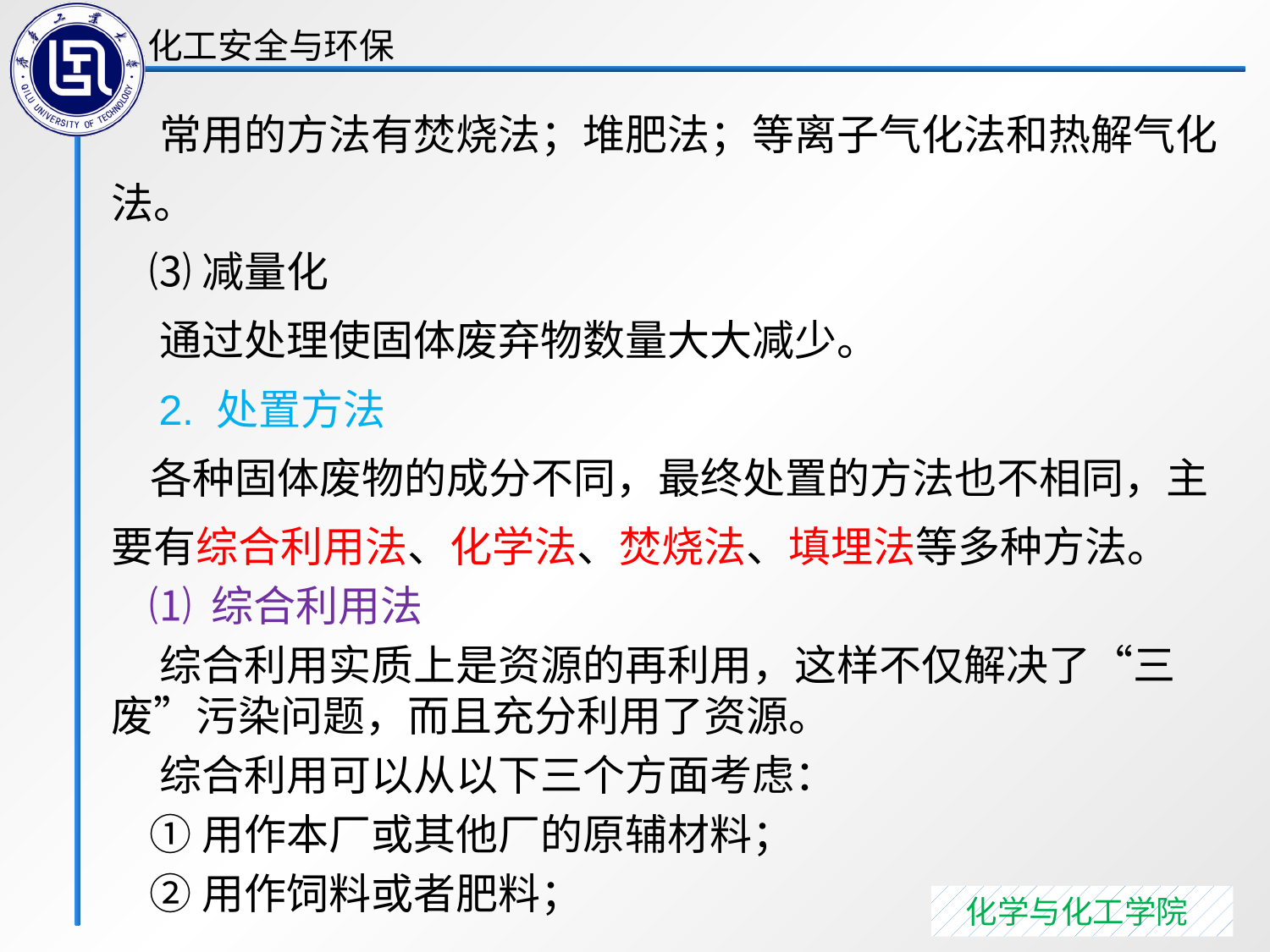

常用的方法有焚烧法；堆肥法；等离子气化法和热解气化法。
    ⑶减量化
    通过处理使固体废弃物数量大大减少。
    2. 处置方法
   各种固体废物的成分不同，最终处置的方法也不相同，主要有综合利用法、化学法、焚烧法、填埋法等多种方法。
    ⑴ 综合利用法
    综合利用实质上是资源的再利用，这样不仅解决了“三废”污染问题，而且充分利用了资源。
    综合利用可以从以下三个方面考虑：
    ①用作本厂或其他厂的原辅材料；
    ②用作饲料或者肥料；